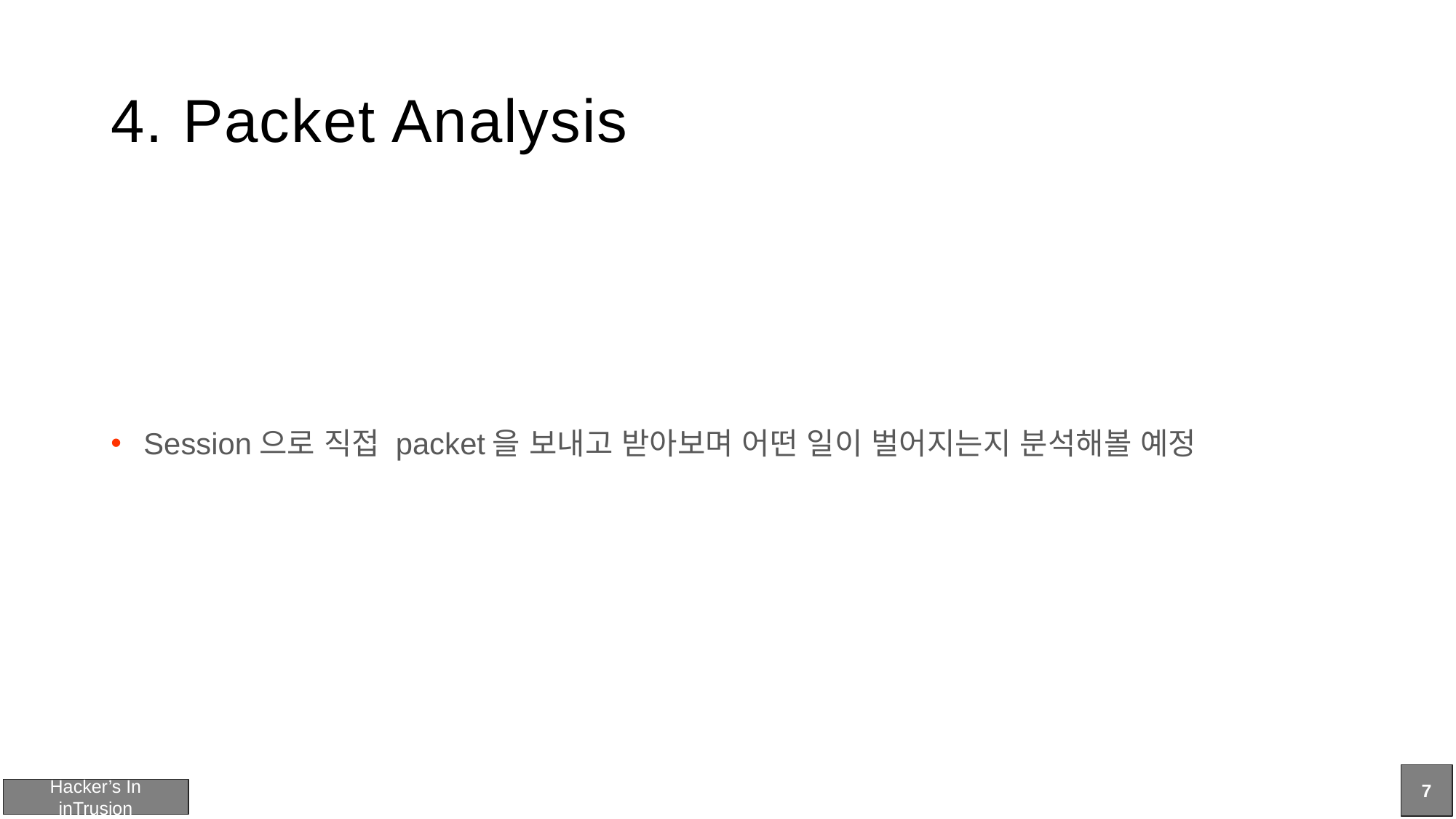

# 4. Packet Analysis

Session으로 직접 packet을 보내고 받아보며 어떤 일이 벌어지는지 분석해볼 예정

7
Hacker’s In inTrusion